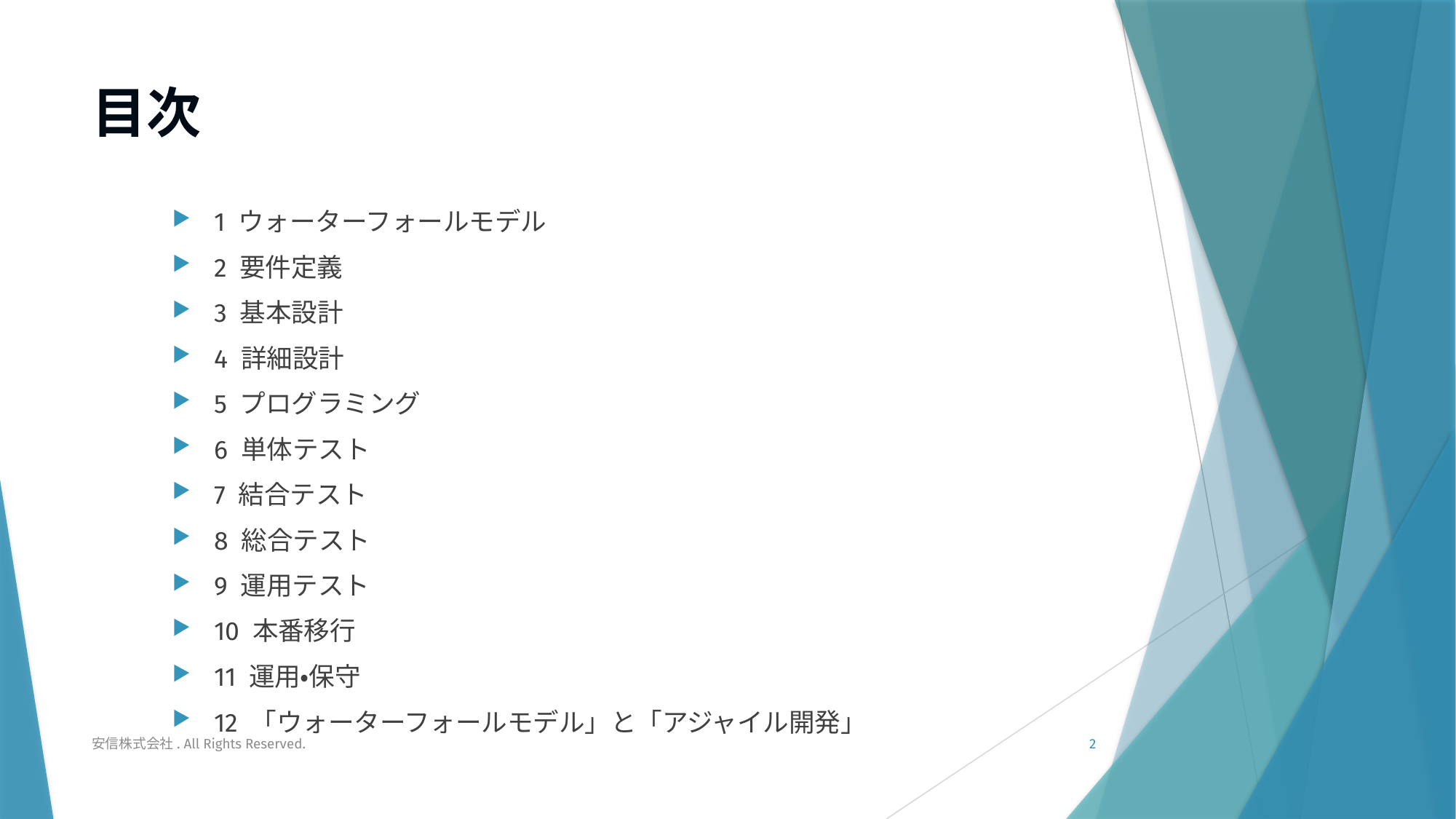

# 目次
1 ウォーターフォールモデル
2 要件定義
3 基本設計
4 詳細設計
5 プログラミング
6 単体テスト
7 結合テスト
8 総合テスト
9 運用テスト
10 本番移行
11 運用・保守
12 「ウォーターフォールモデル」と「アジャイル開発」
安信株式会社. All Rights Reserved.
2